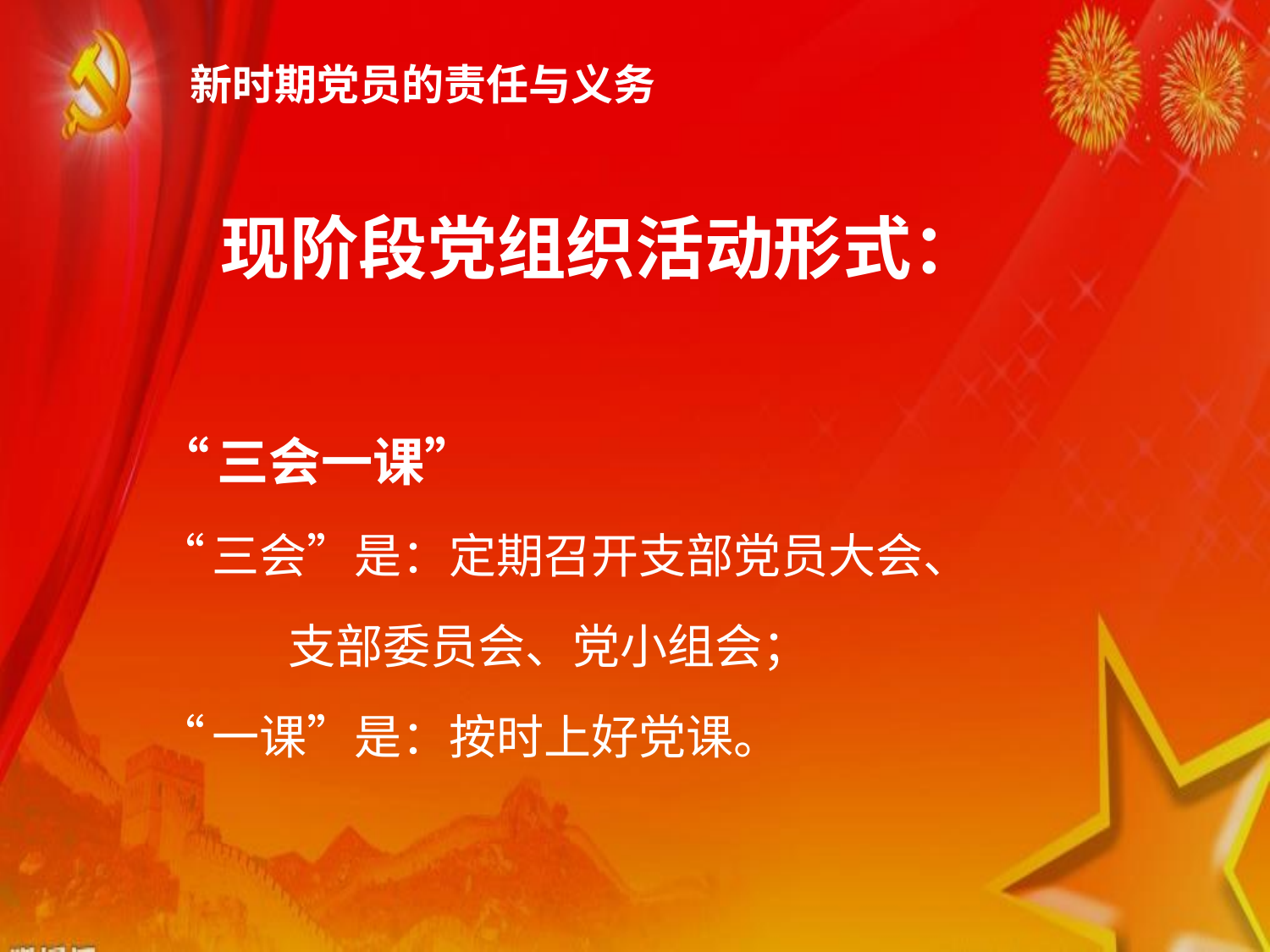

现阶段党组织活动形式：
“三会一课”
“三会”是：定期召开支部党员大会、
		    支部委员会、党小组会；
“一课”是：按时上好党课。